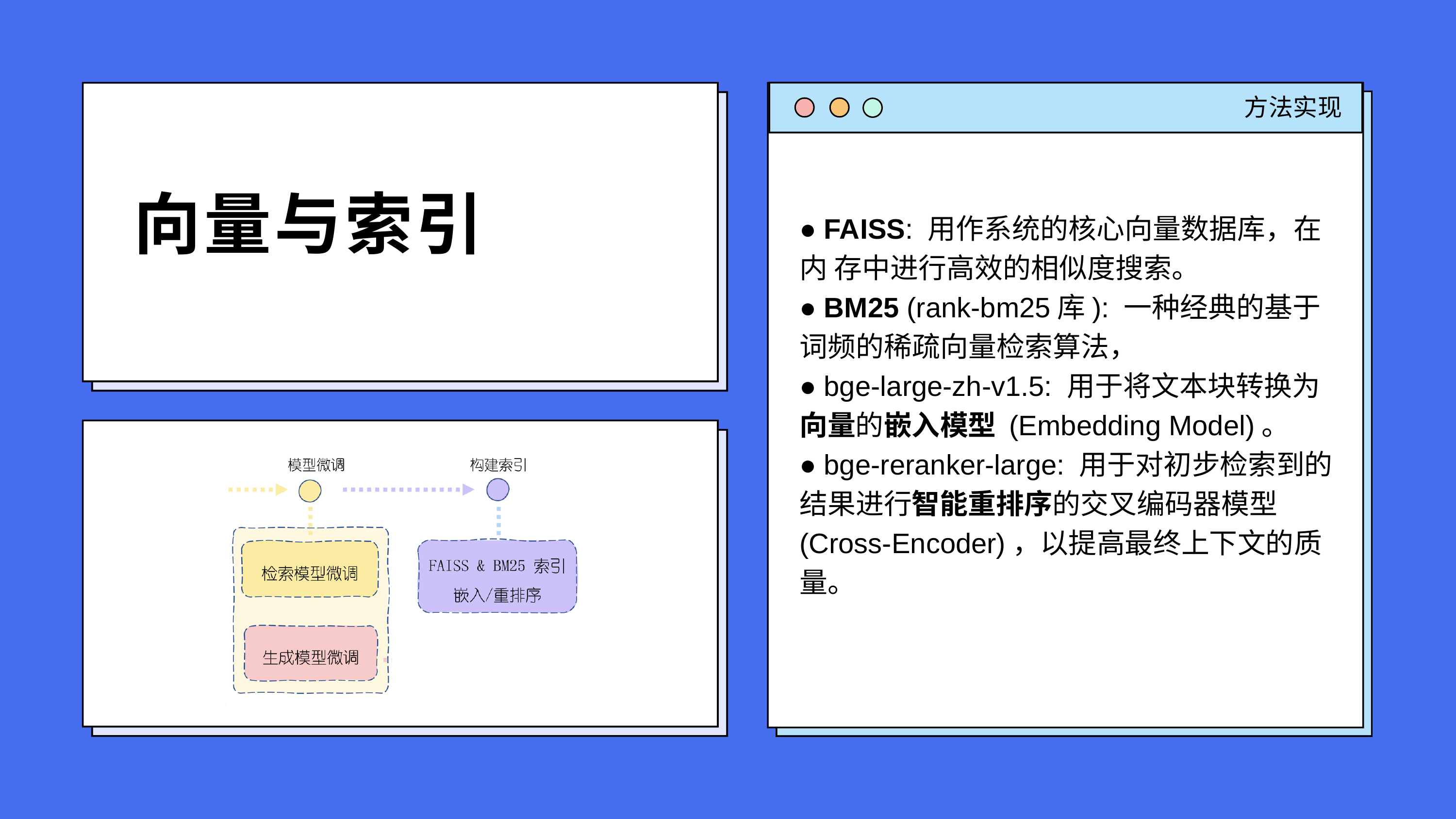

方法实现

● FAISS: 用作系统的核心向量数据库，在内 存中进行高效的相似度搜索。
● BM25 (rank-bm25库): 一种经典的基于词频的稀疏向量检索算法，
● bge-large-zh-v1.5: 用于将文本块转换为向量的嵌入模型 (Embedding Model)。
● bge-reranker-large: 用于对初步检索到的结果进行智能重排序的交叉编码器模型 (Cross-Encoder)，以提高最终上下文的质量。

向量与索引